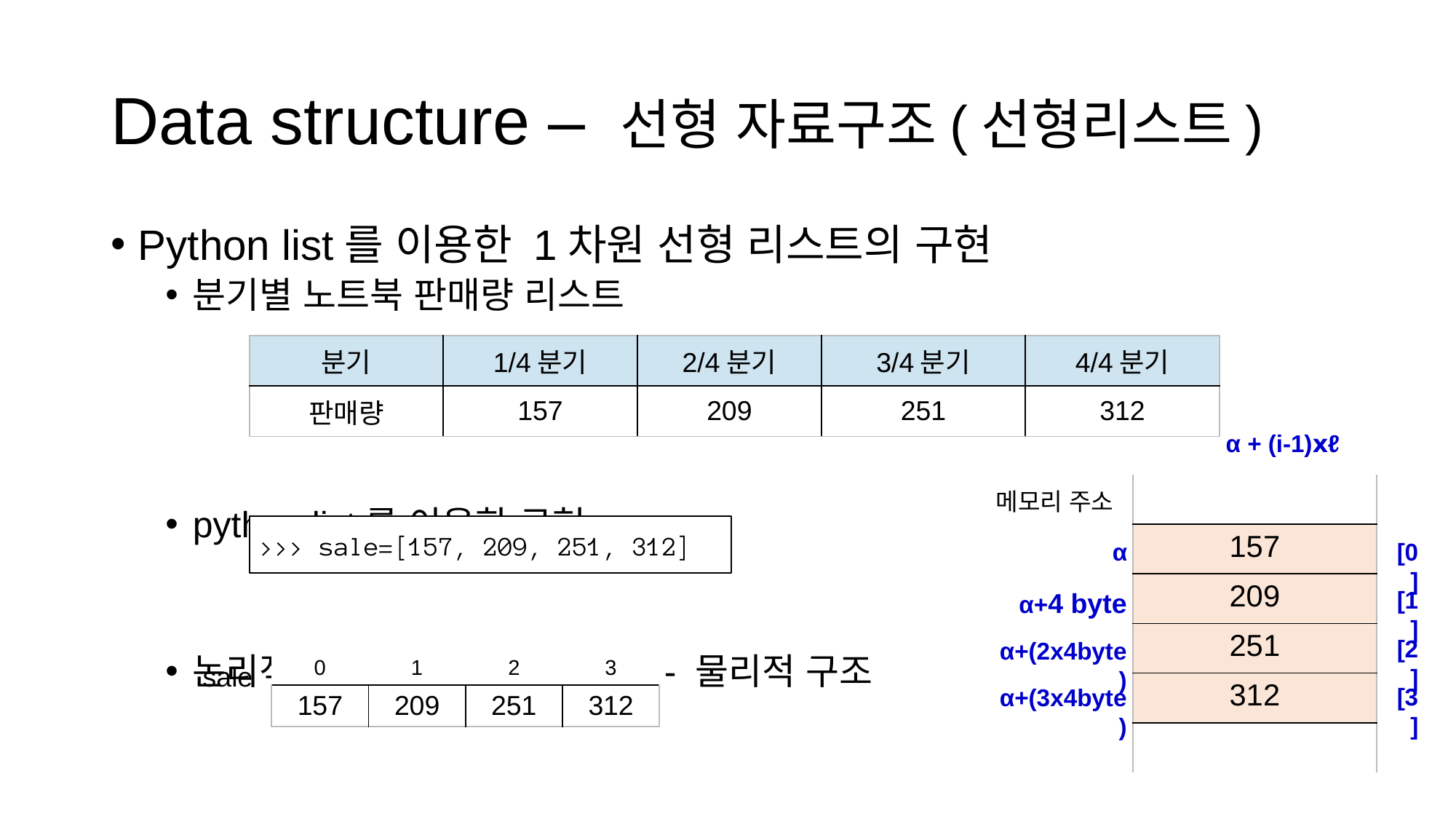

# Data structure – 선형 자료구조(선형리스트)
Python list를 이용한 1차원 선형 리스트의 구현
분기별 노트북 판매량 리스트

python list를 이용한 구현

논리적 구조                            - 물리적 구조

| 분기 | 1/4분기 | 2/4분기 | 3/4분기 | 4/4분기 |
| --- | --- | --- | --- | --- |
| 판매량 | 157 | 209 | 251 | 312 |
α + (i-1)ⅹℓ
|  |
| --- |
| 157 |
| 209 |
| 251 |
| 312 |
|  |
메모리 주소
>>> sale=[157, 209, 251, 312]
α
[0]
[1]
α+4 byte
[2]
α+(2x4byte)
| 0 | 1 | 2 | 3 |
| --- | --- | --- | --- |
| 157 | 209 | 251 | 312 |
sale
[3]
α+(3x4byte)